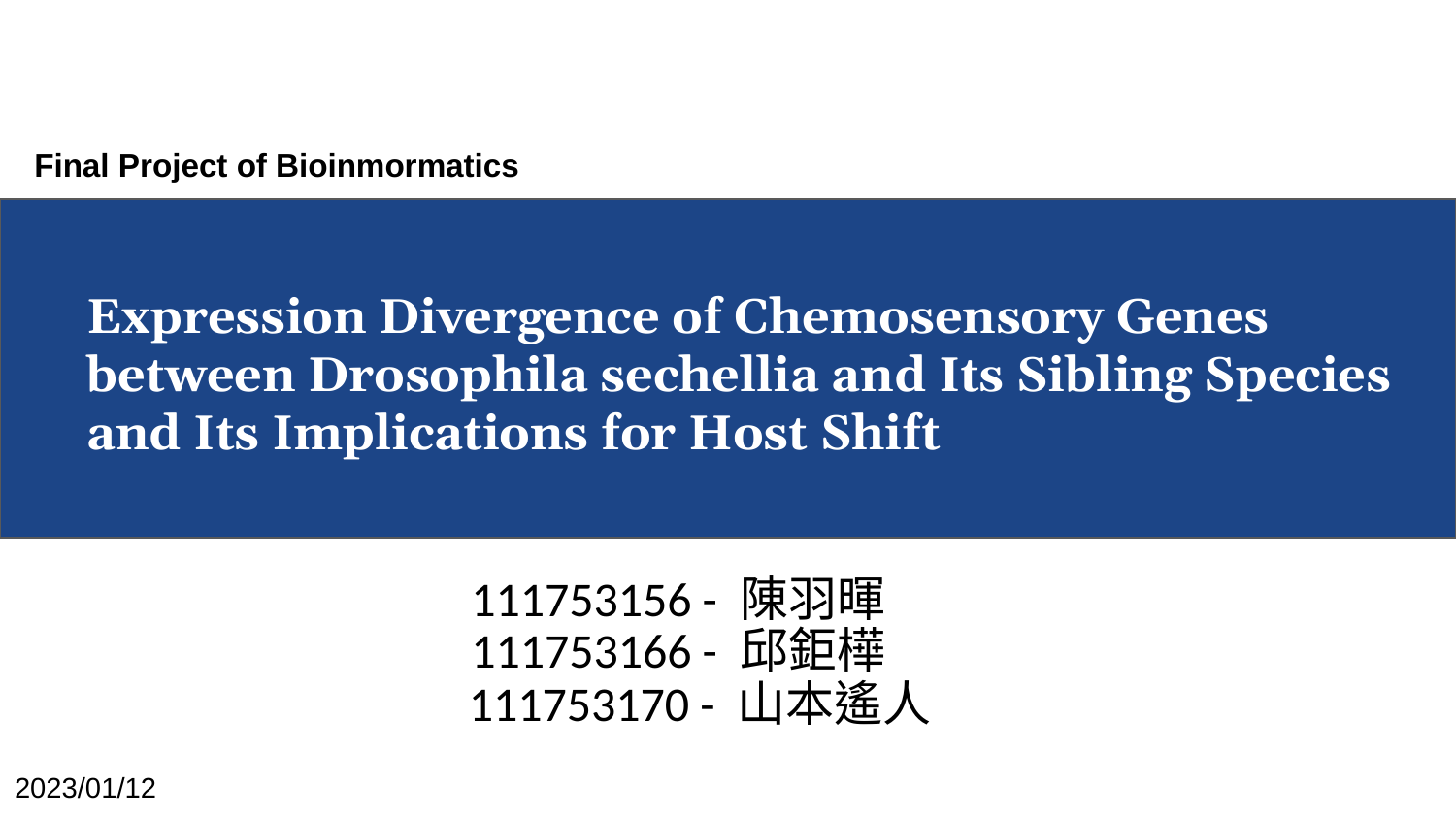

Final Project of Bioinmormatics

Expression Divergence of Chemosensory Genes
between Drosophila sechellia and Its Sibling Species
and Its Implications for Host Shift

111753156 - 陳羽暉
111753166 - 邱鉅樺
    111753170 - 山本遙人

2023/01/12